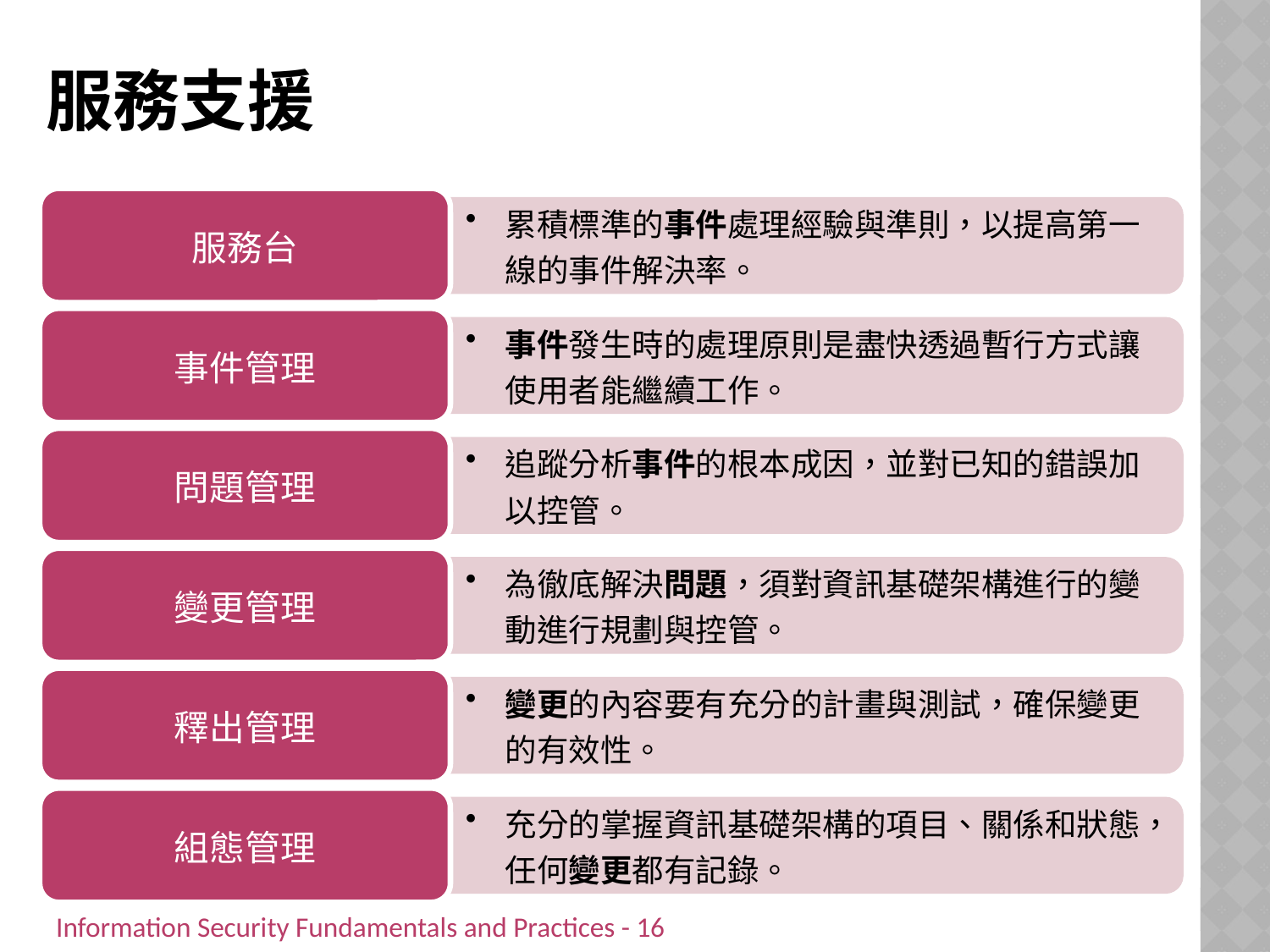

# 服務支援
服務台
累積標準的事件處理經驗與準則，以提高第一線的事件解決率。
事件管理
事件發生時的處理原則是盡快透過暫行方式讓使用者能繼續工作。
問題管理
追蹤分析事件的根本成因，並對已知的錯誤加以控管。
變更管理
釋出管理
組態管理
為徹底解決問題，須對資訊基礎架構進行的變動進行規劃與控管。
變更的內容要有充分的計畫與測試，確保變更的有效性。
充分的掌握資訊基礎架構的項目、關係和狀態，任何變更都有記錄。